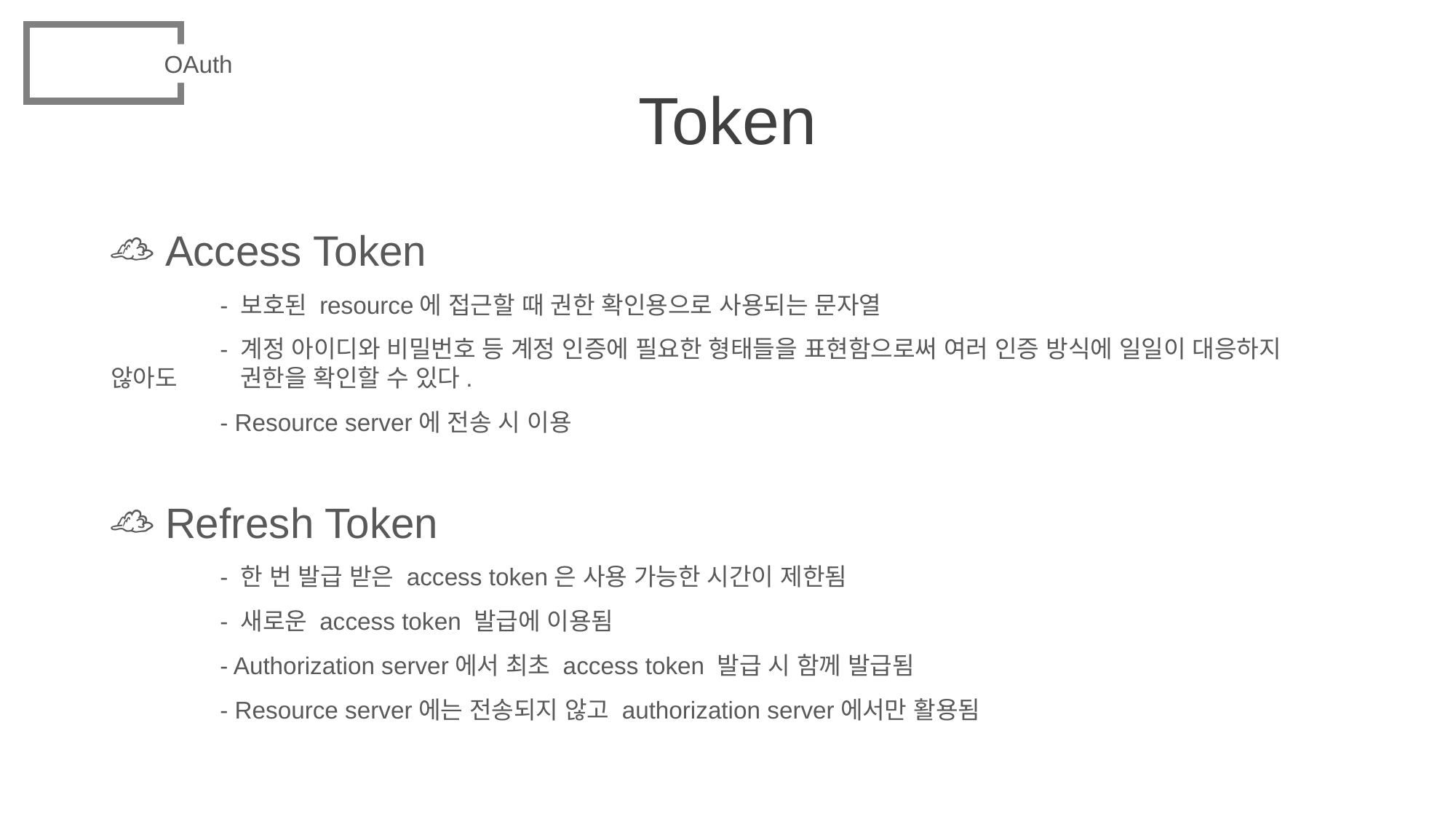

OAuth
# Token
☁ Access Token
	- 보호된 resource에 접근할 때 권한 확인용으로 사용되는 문자열
	- 계정 아이디와 비밀번호 등 계정 인증에 필요한 형태들을 표현함으로써 여러 인증 방식에 일일이 대응하지 않아도 	   권한을 확인할 수 있다.
	- Resource server에 전송 시 이용

☁ Refresh Token
	- 한 번 발급 받은 access token은 사용 가능한 시간이 제한됨
	- 새로운 access token 발급에 이용됨
	- Authorization server에서 최초 access token 발급 시 함께 발급됨
	- Resource server에는 전송되지 않고 authorization server에서만 활용됨